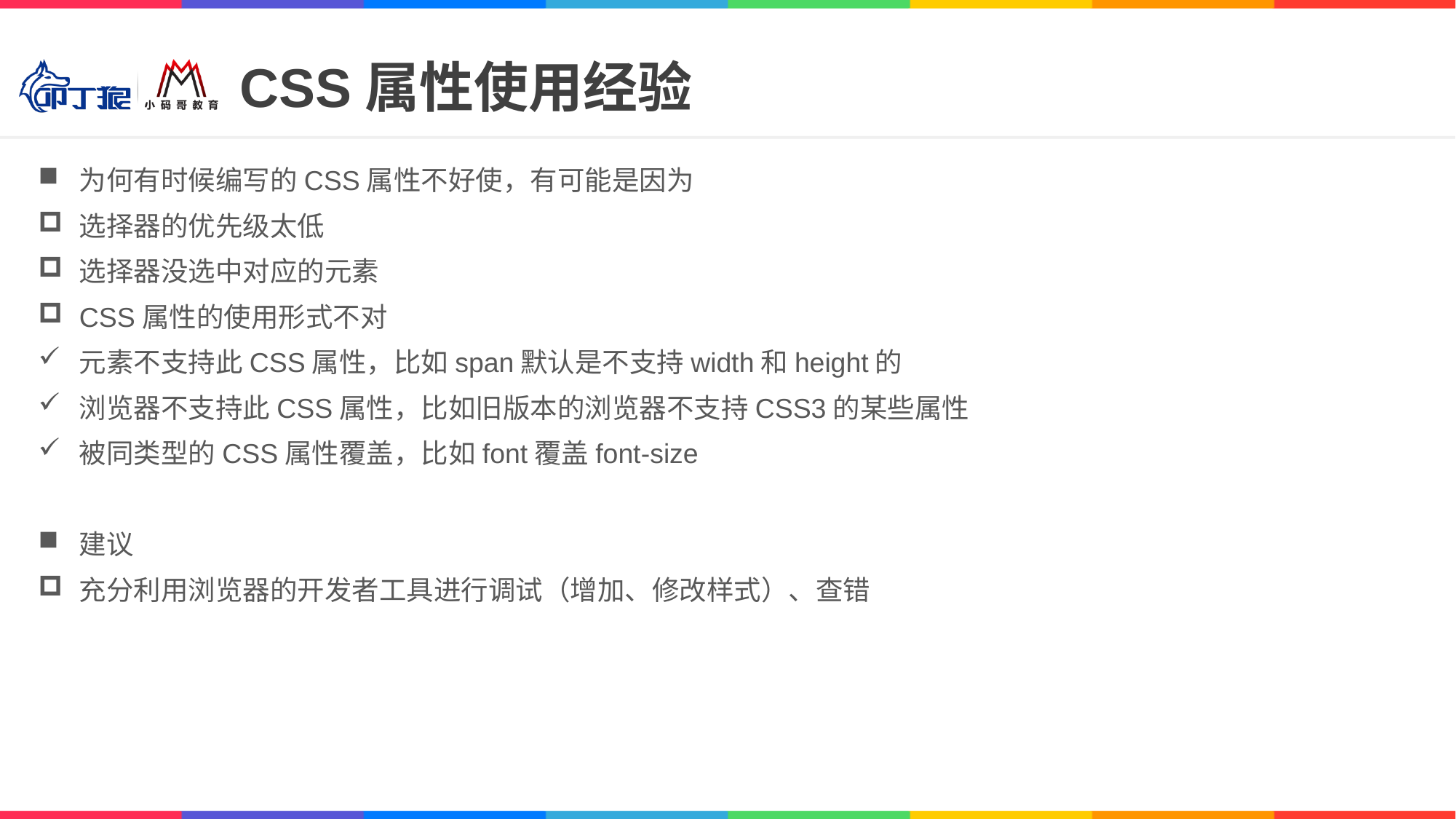

# CSS属性使用经验
为何有时候编写的CSS属性不好使，有可能是因为
选择器的优先级太低
选择器没选中对应的元素
CSS属性的使用形式不对
元素不支持此CSS属性，比如span默认是不支持width和height的
浏览器不支持此CSS属性，比如旧版本的浏览器不支持CSS3的某些属性
被同类型的CSS属性覆盖，比如font覆盖font-size

建议
充分利用浏览器的开发者工具进行调试（增加、修改样式）、查错